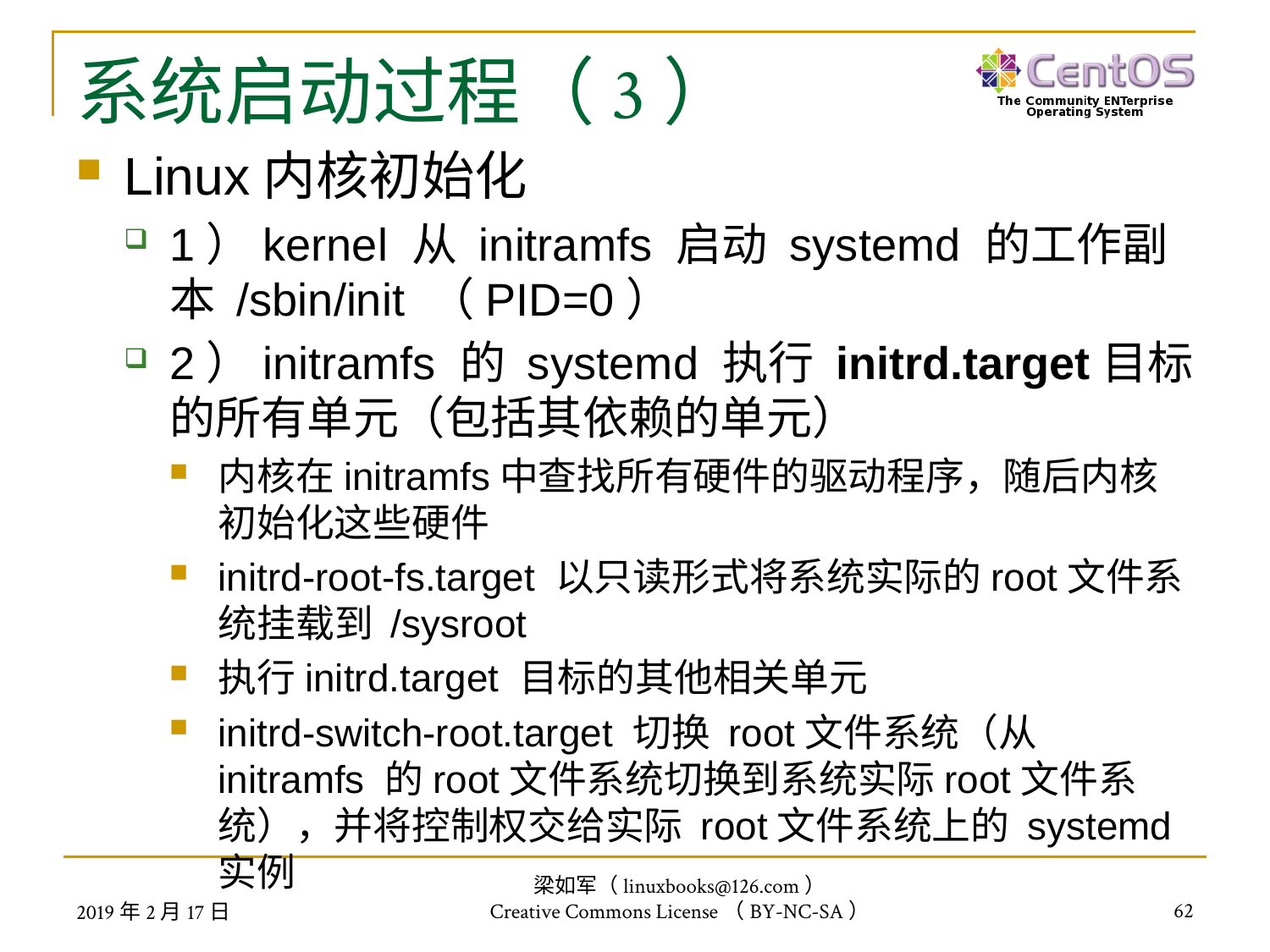

# 系统启动过程（3）
Linux内核初始化
1）kernel 从 initramfs 启动 systemd 的工作副本 /sbin/init （PID=0）
2）initramfs 的 systemd 执行 initrd.target目标的所有单元（包括其依赖的单元）
内核在initramfs中查找所有硬件的驱动程序，随后内核初始化这些硬件
initrd-root-fs.target 以只读形式将系统实际的root文件系统挂载到 /sysroot
执行initrd.target 目标的其他相关单元
initrd-switch-root.target 切换 root文件系统（从 initramfs 的root文件系统切换到系统实际root文件系统），并将控制权交给实际 root文件系统上的 systemd 实例
梁如军（linuxbooks@126.com）
Creative Commons License（BY-NC-SA）
2019年2月17日
62